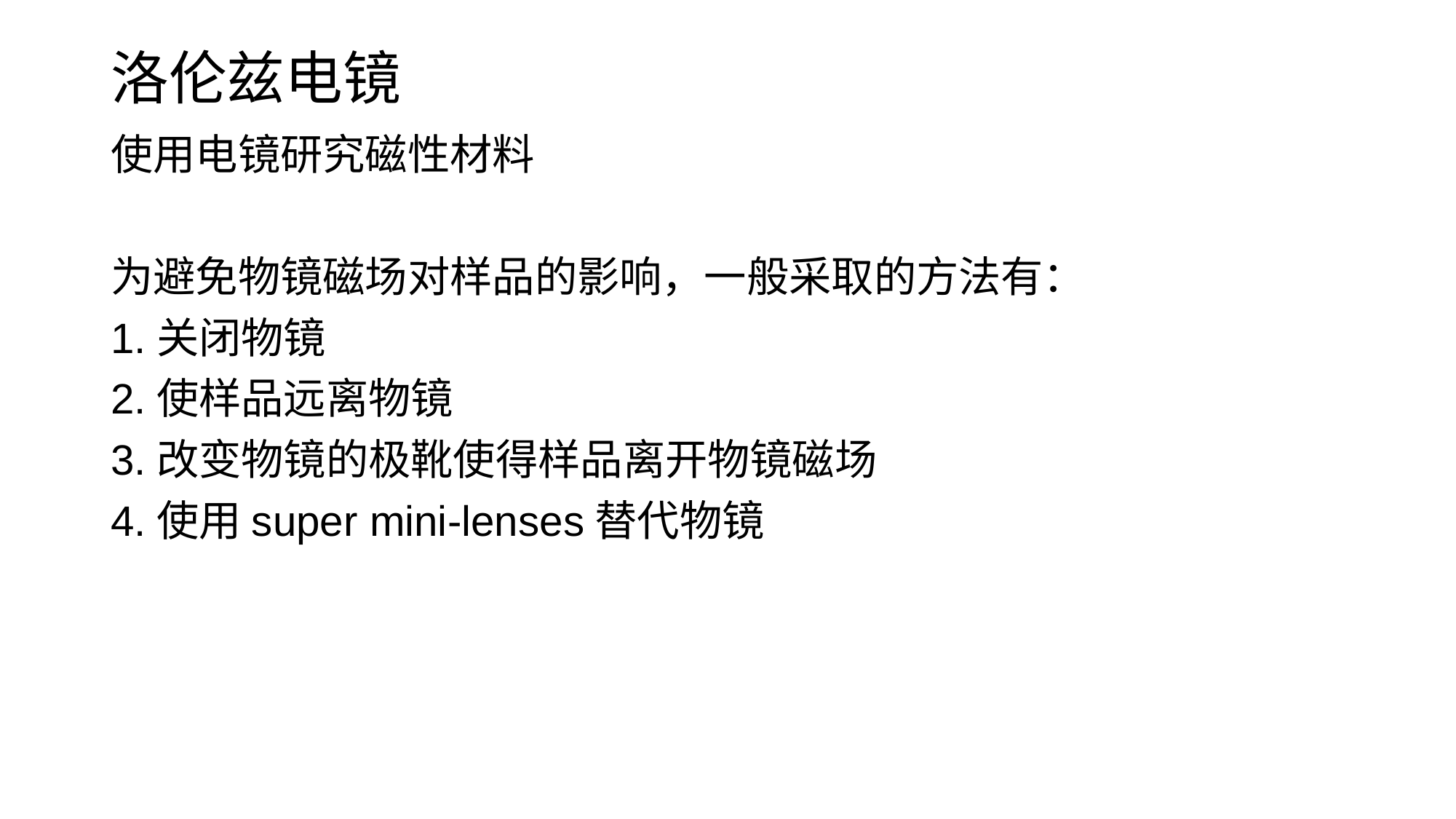

# 洛伦兹电镜
使用电镜研究磁性材料

为避免物镜磁场对样品的影响，一般采取的方法有：
1.关闭物镜
2.使样品远离物镜
3.改变物镜的极靴使得样品离开物镜磁场
4.使用super mini-lenses替代物镜